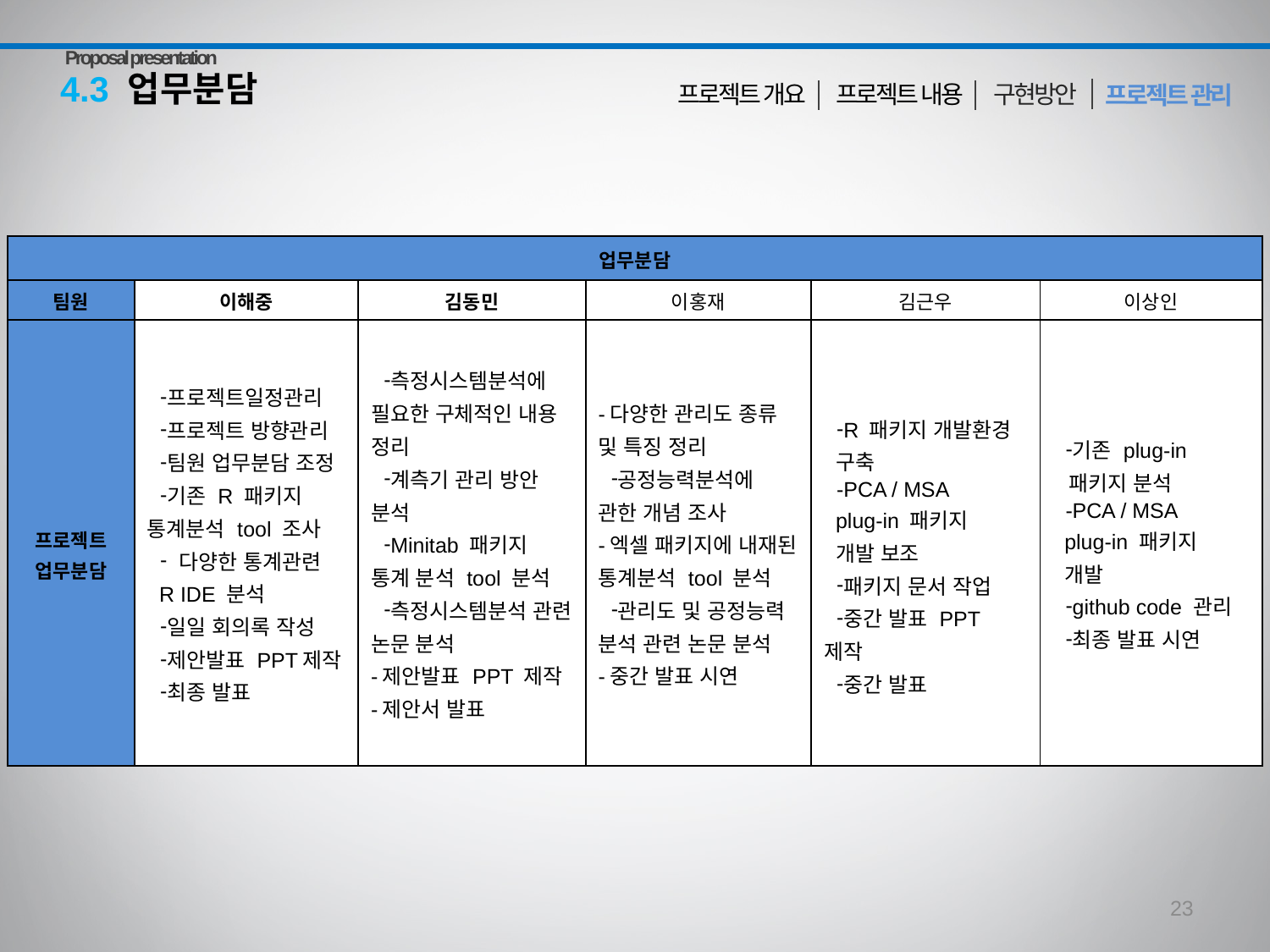

Proposal presentation

4.3 업무분담
구현방안
 프로젝트 내용
프로젝트 개요
프로젝트 관리

| 업무분담 |  |  |  |  |  |
| --- | --- | --- | --- | --- | --- |
| 팀원 | 이해중 | 김동민 | 이홍재 | 김근우 | 이상인 |
| 프로젝트 업무분담 | 프로젝트일정관리 프로젝트 방향관리 팀원 업무분담 조정 기존 R 패키지 통계분석 tool 조사 다양한 통계관련 R IDE 분석 일일 회의록 작성 제안발표 PPT제작 최종 발표 | 측정시스템분석에 필요한 구체적인 내용 정리 계측기 관리 방안 분석 Minitab 패키지 통계 분석 tool 분석 측정시스템분석 관련 논문 분석 -제안발표 PPT 제작 -제안서 발표 | -다양한 관리도 종류 및 특징 정리 공정능력분석에 관한 개념 조사 -엑셀 패키지에 내재된 통계분석 tool 분석 관리도 및 공정능력 분석 관련 논문 분석 -중간 발표 시연 | R 패키지 개발환경 구축 PCA / MSA plug-in 패키지 개발 보조 패키지 문서 작업 중간 발표 PPT 제작 중간 발표 | 기존 plug-in 패키지 분석 PCA / MSA plug-in 패키지 개발 github code 관리 최종 발표 시연 |
23